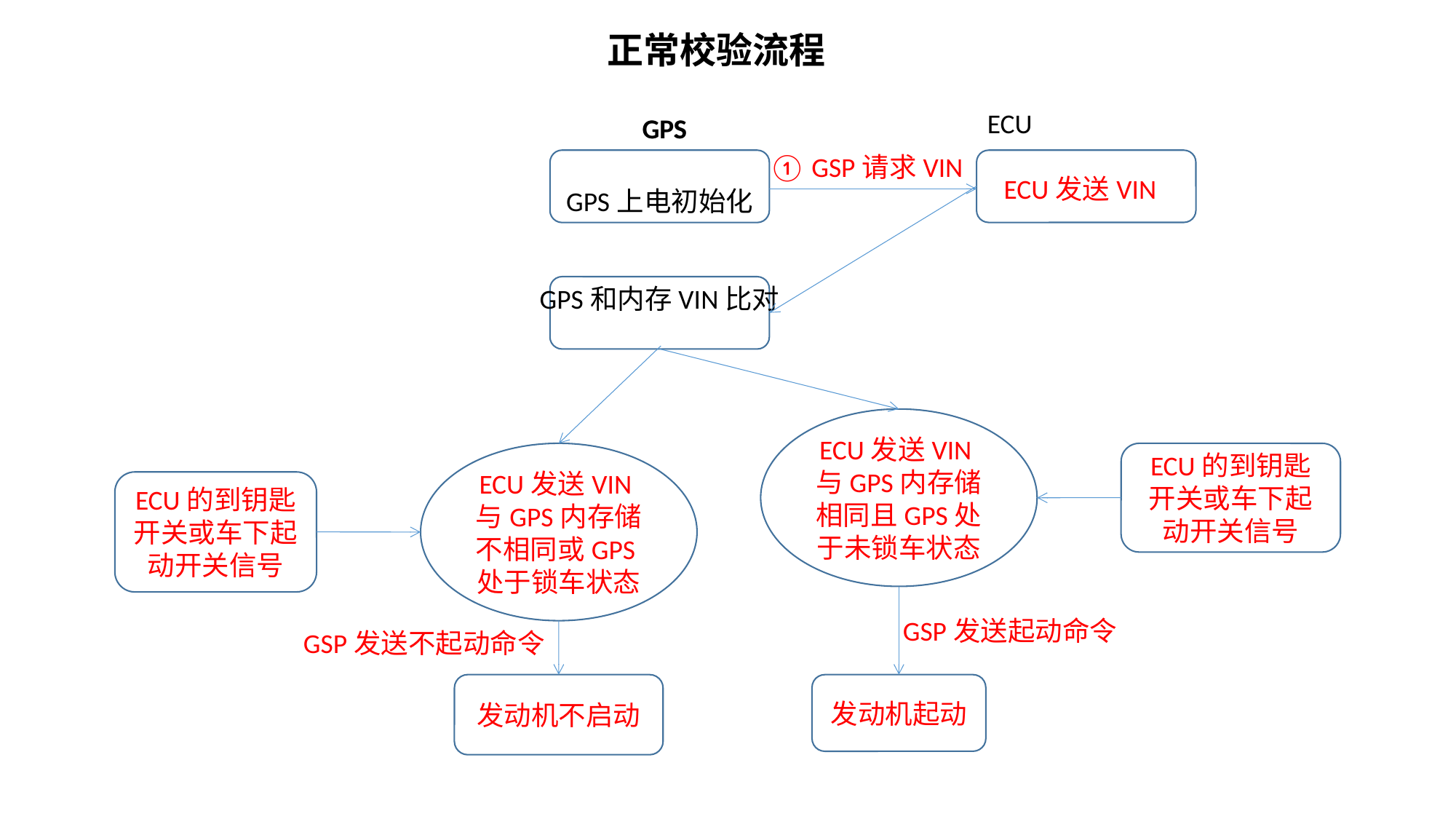

正常校验流程

ECU
GPS
GPS
① GSP请求VIN

ECU发送VIN
GPS上电初始化
GPS和内存VIN比对

ECU发送VIN与GPS内存储相同且GPS处于未锁车状态
ECU发送VIN与GPS内存储不相同或GPS处于锁车状态
ECU的到钥匙开关或车下起动开关信号
发动机起动
ECU的到钥匙开关或车下起动开关信号
发动机不启动
GSP发送起动命令
GSP发送不起动命令